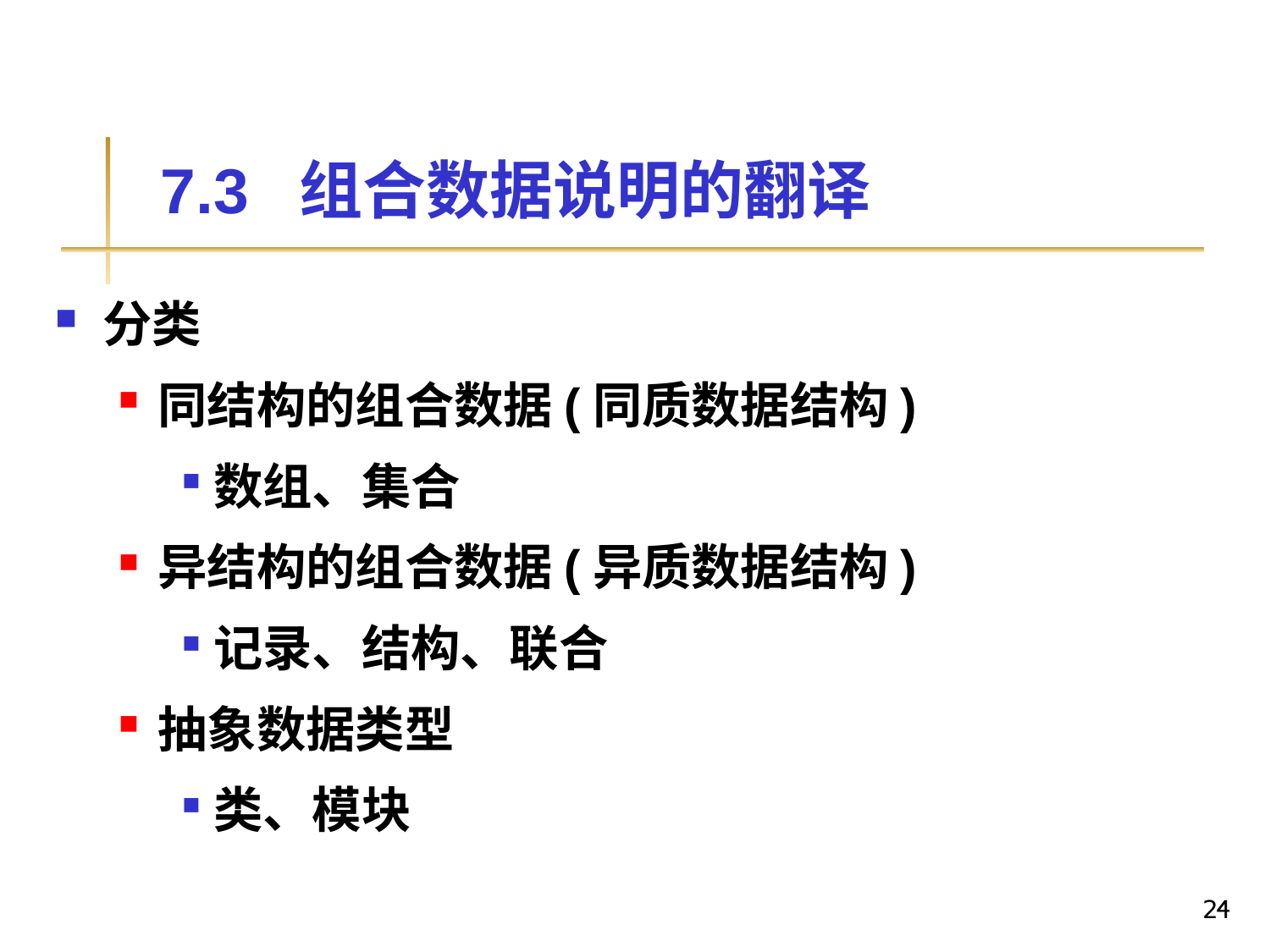

# 7.3  组合数据说明的翻译
分类
同结构的组合数据(同质数据结构)
数组、集合
异结构的组合数据(异质数据结构)
记录、结构、联合
抽象数据类型
类、模块
24